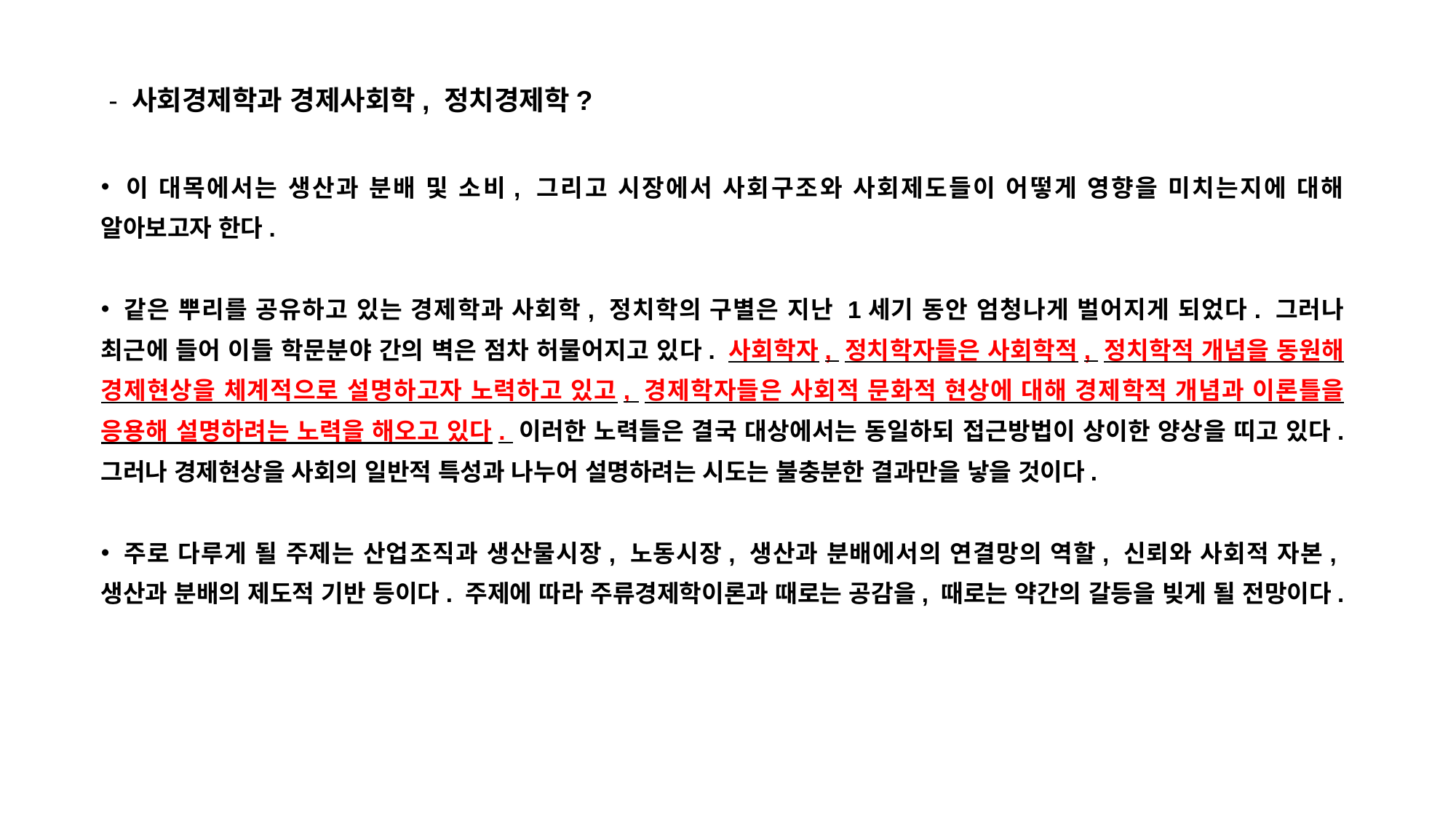

- 사회경제학과 경제사회학, 정치경제학?

 이 대목에서는 생산과 분배 및 소비, 그리고 시장에서 사회구조와 사회제도들이 어떻게 영향을 미치는지에 대해 알아보고자 한다.

 같은 뿌리를 공유하고 있는 경제학과 사회학, 정치학의 구별은 지난 1세기 동안 엄청나게 벌어지게 되었다. 그러나 최근에 들어 이들 학문분야 간의 벽은 점차 허물어지고 있다. 사회학자, 정치학자들은 사회학적, 정치학적 개념을 동원해 경제현상을 체계적으로 설명하고자 노력하고 있고, 경제학자들은 사회적 문화적 현상에 대해 경제학적 개념과 이론틀을 응용해 설명하려는 노력을 해오고 있다. 이러한 노력들은 결국 대상에서는 동일하되 접근방법이 상이한 양상을 띠고 있다. 그러나 경제현상을 사회의 일반적 특성과 나누어 설명하려는 시도는 불충분한 결과만을 낳을 것이다.

 주로 다루게 될 주제는 산업조직과 생산물시장, 노동시장, 생산과 분배에서의 연결망의 역할, 신뢰와 사회적 자본,  생산과 분배의 제도적 기반 등이다. 주제에 따라 주류경제학이론과 때로는 공감을, 때로는 약간의 갈등을 빚게 될 전망이다.